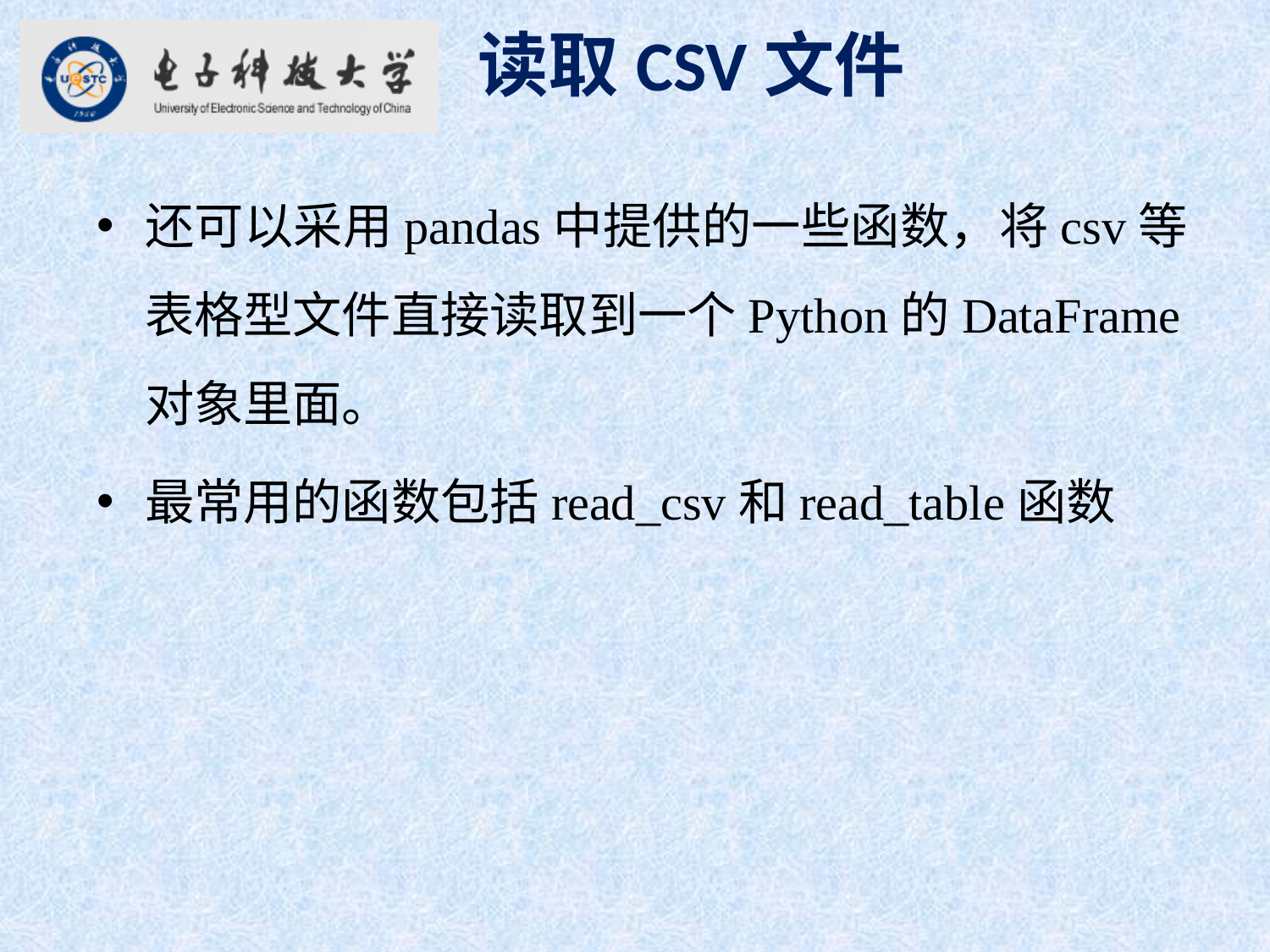

读取CSV文件
还可以采用pandas中提供的一些函数，将csv等表格型文件直接读取到一个Python的DataFrame对象里面。
最常用的函数包括read_csv和read_table函数